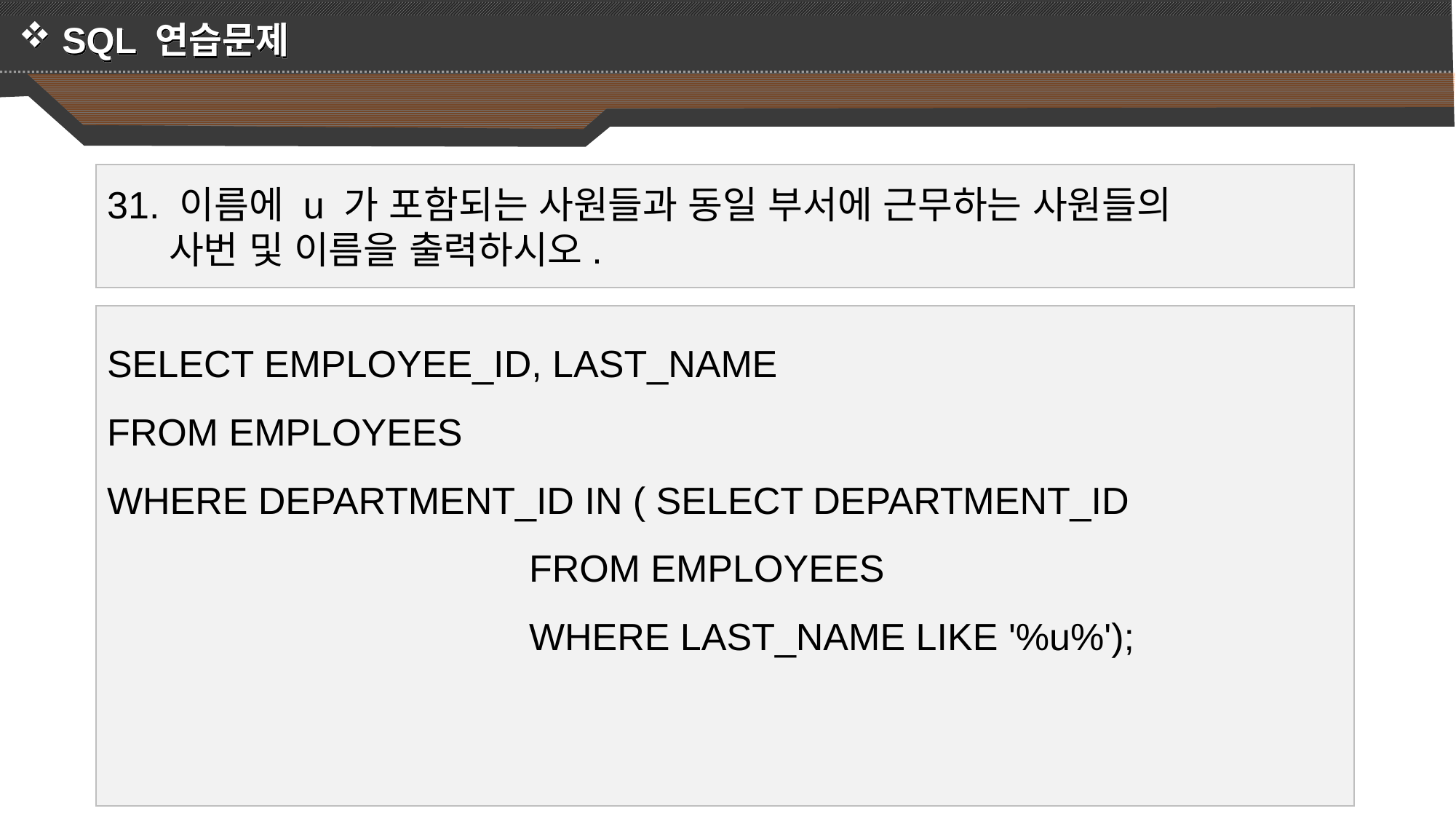

SQL 연습문제

31. 이름에 u 가 포함되는 사원들과 동일 부서에 근무하는 사원들의
     사번 및 이름을 출력하시오.
SELECT EMPLOYEE_ID, LAST_NAME
FROM EMPLOYEES
WHERE DEPARTMENT_ID IN ( SELECT DEPARTMENT_ID
                                        FROM EMPLOYEES
                                        WHERE LAST_NAME LIKE '%u%');